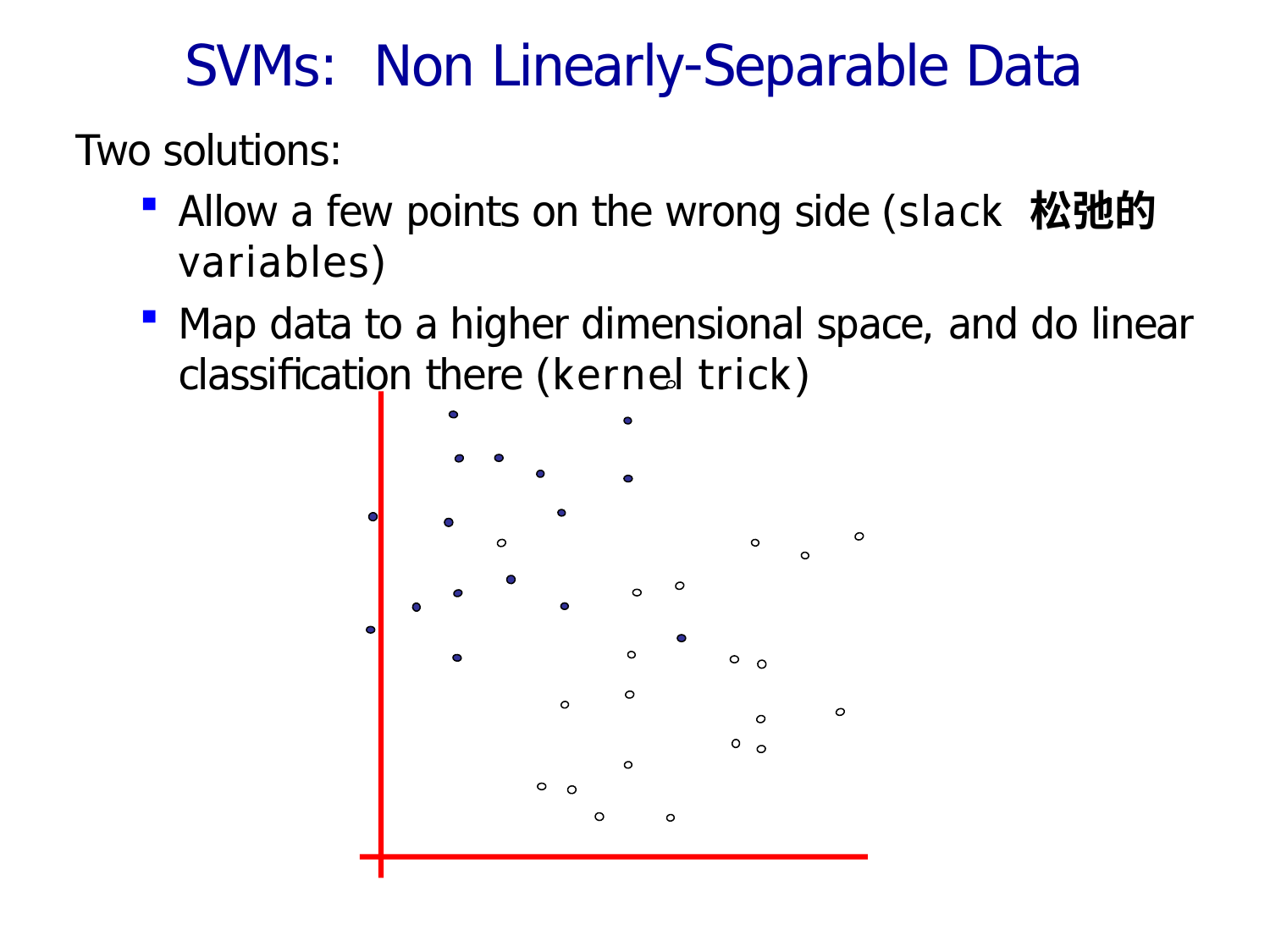

SVMs:  Non Linearly-Separable Data
Two solutions:
Allow a few points on the wrong side (slack 松弛的 variables)
Map data to a higher dimensional space, and do linear classification there (kernel trick)